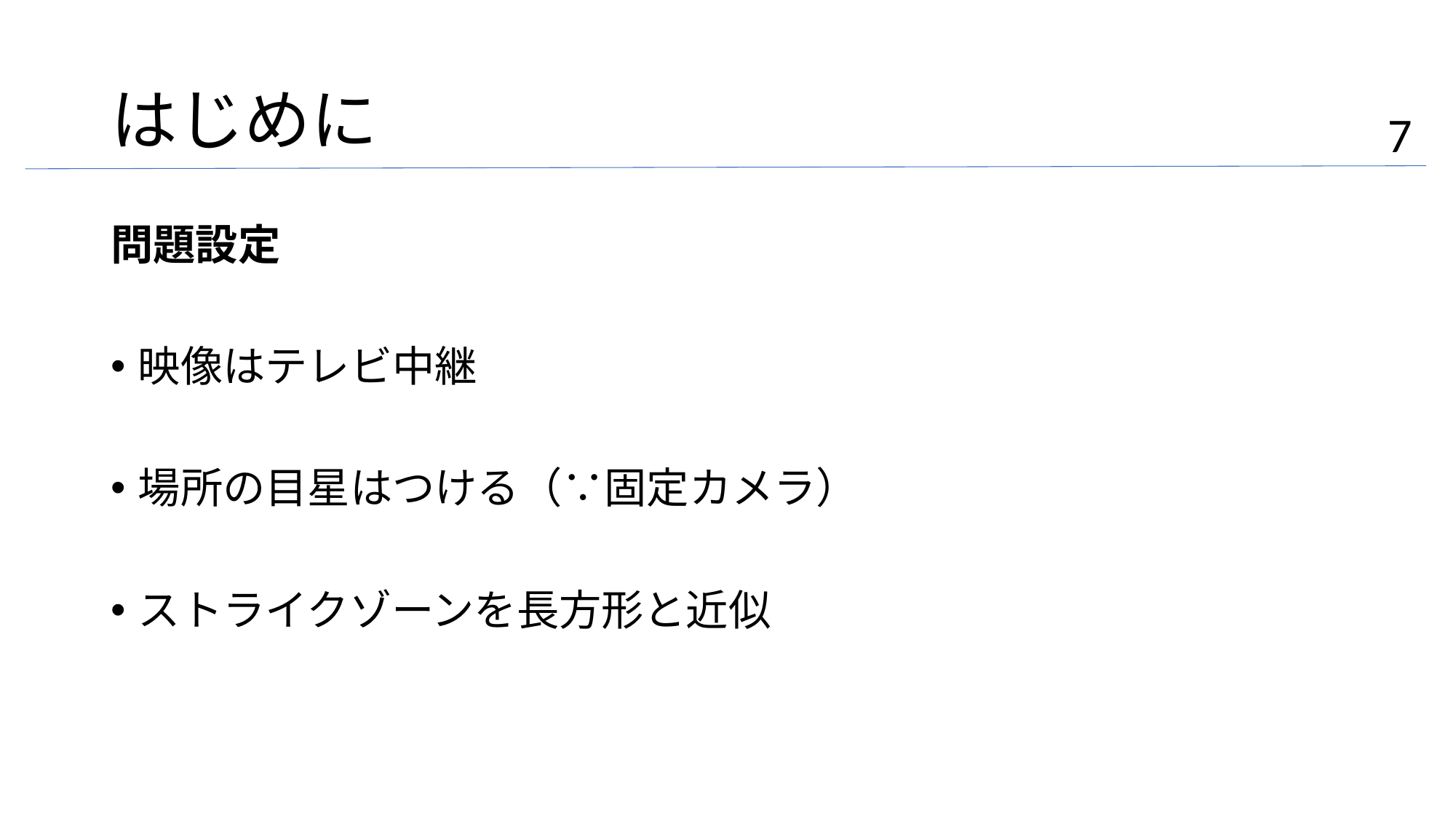

# はじめに
7
問題設定

映像はテレビ中継

場所の目星はつける（∵固定カメラ）

ストライクゾーンを長方形と近似